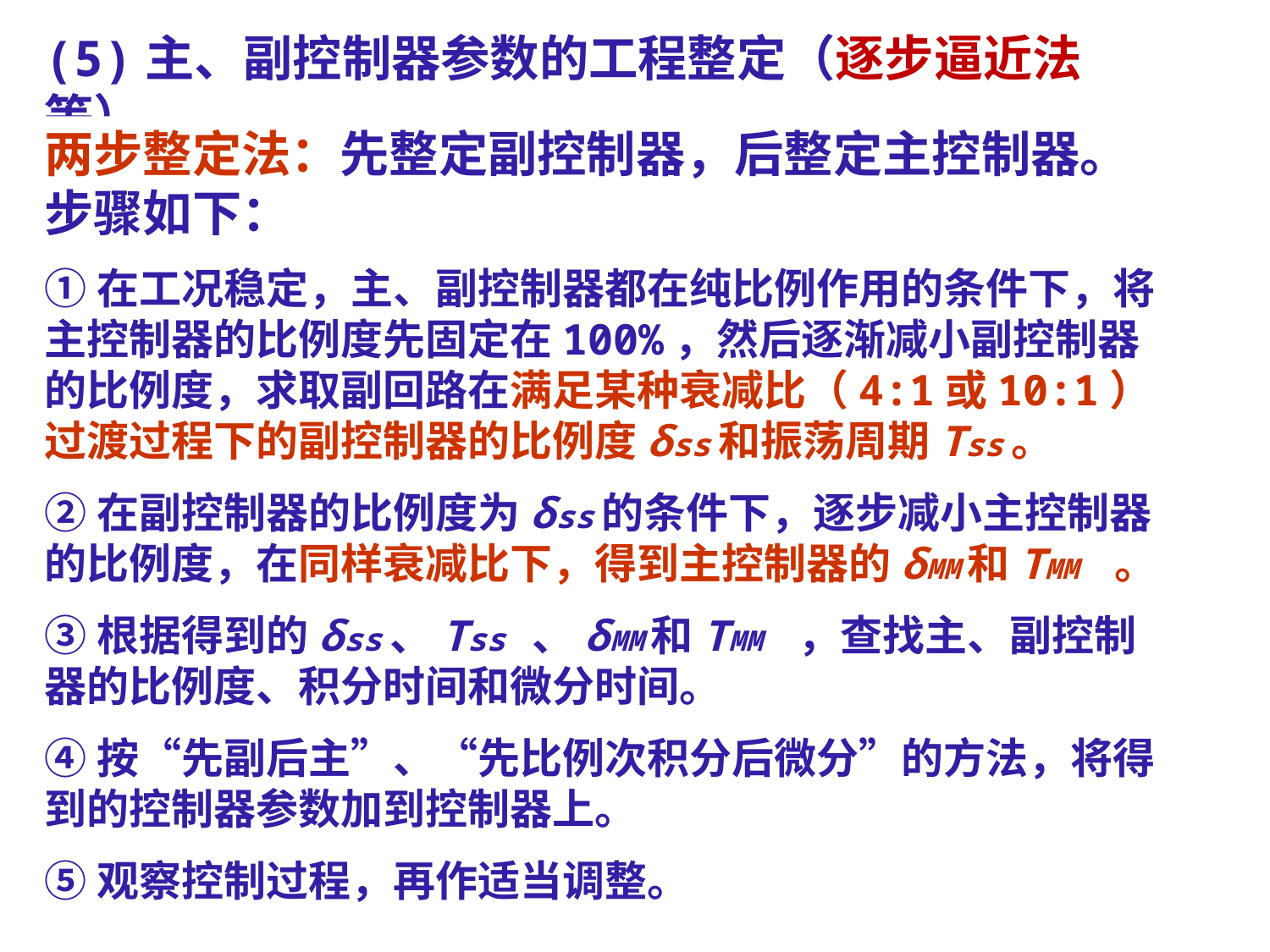

(5)主、副控制器参数的工程整定（逐步逼近法等）
两步整定法：先整定副控制器，后整定主控制器。步骤如下：
①在工况稳定，主、副控制器都在纯比例作用的条件下，将主控制器的比例度先固定在100%，然后逐渐减小副控制器的比例度，求取副回路在满足某种衰减比（4:1或10:1）过渡过程下的副控制器的比例度δss和振荡周期Tss。
②在副控制器的比例度为δss的条件下，逐步减小主控制器的比例度，在同样衰减比下，得到主控制器的δMM和TMM 。
③根据得到的δss、Tss 、δMM和TMM ，查找主、副控制器的比例度、积分时间和微分时间。
④按“先副后主”、“先比例次积分后微分”的方法，将得到的控制器参数加到控制器上。
⑤观察控制过程，再作适当调整。